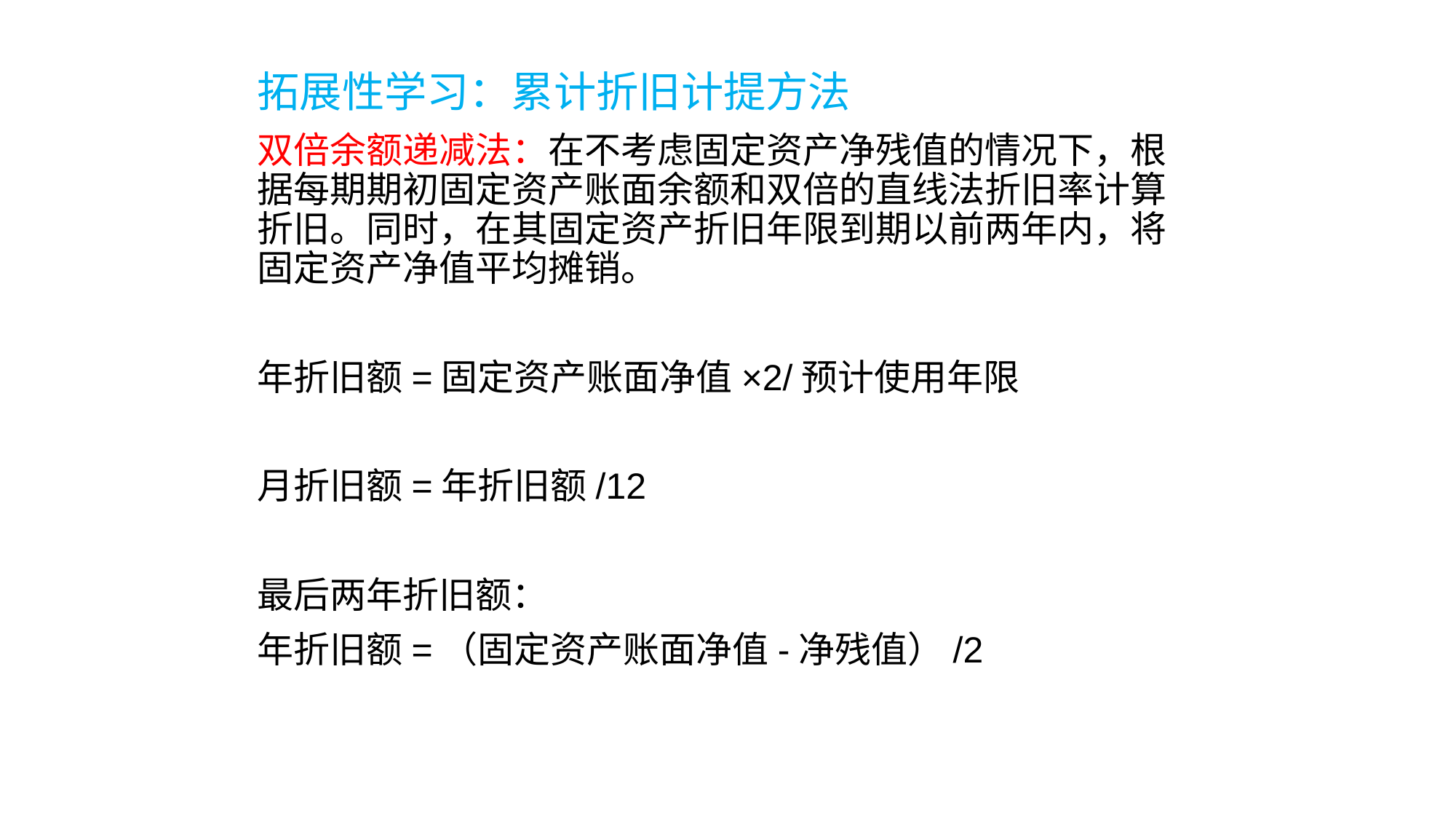

拓展性学习：累计折旧计提方法
双倍余额递减法：在不考虑固定资产净残值的情况下，根据每期期初固定资产账面余额和双倍的直线法折旧率计算折旧。同时，在其固定资产折旧年限到期以前两年内，将固定资产净值平均摊销。

年折旧额=固定资产账面净值×2/预计使用年限

月折旧额=年折旧额/12

最后两年折旧额：
年折旧额=（固定资产账面净值-净残值）/2